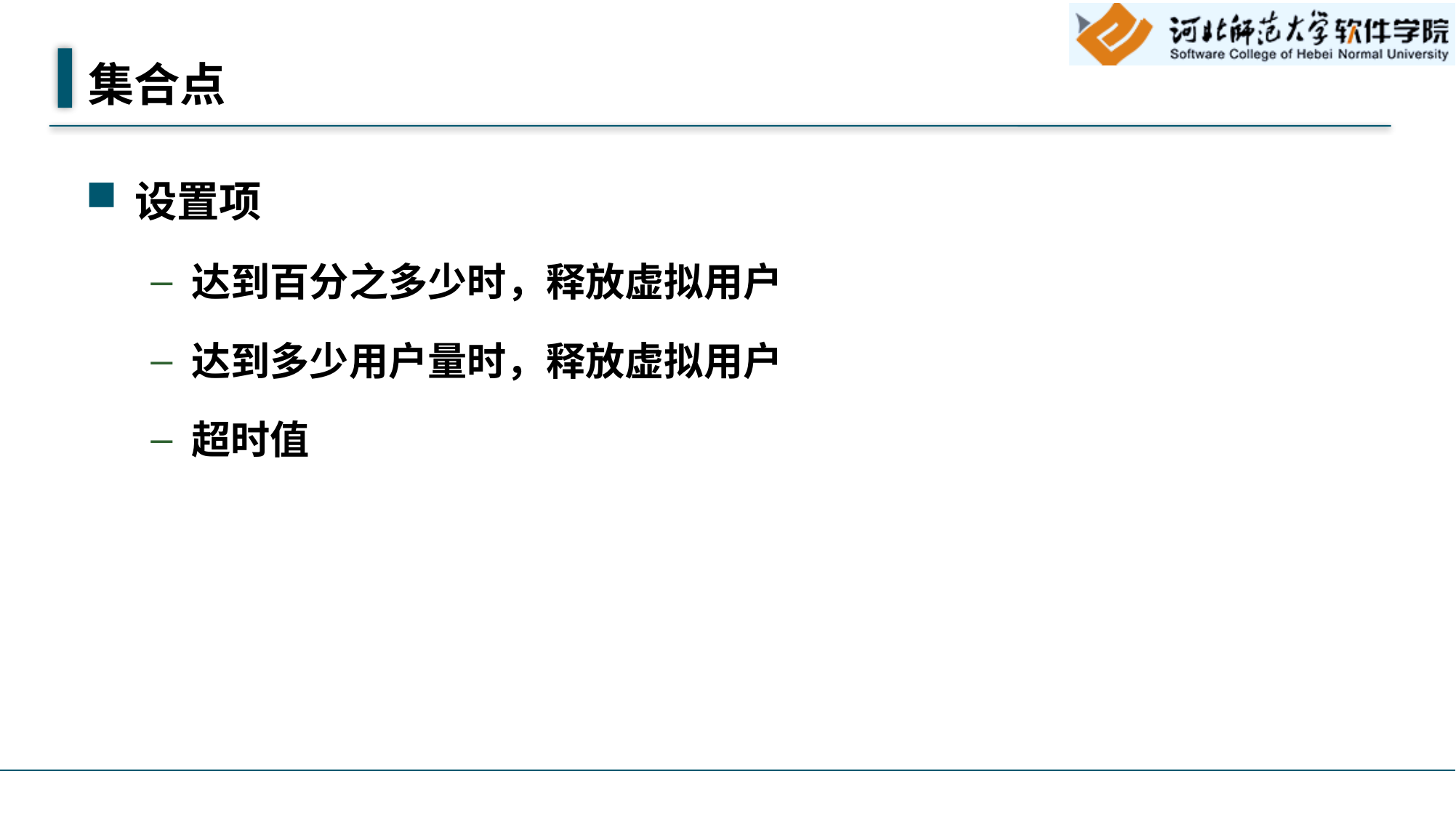

# 集合点
设置项
达到百分之多少时，释放虚拟用户
达到多少用户量时，释放虚拟用户
超时值